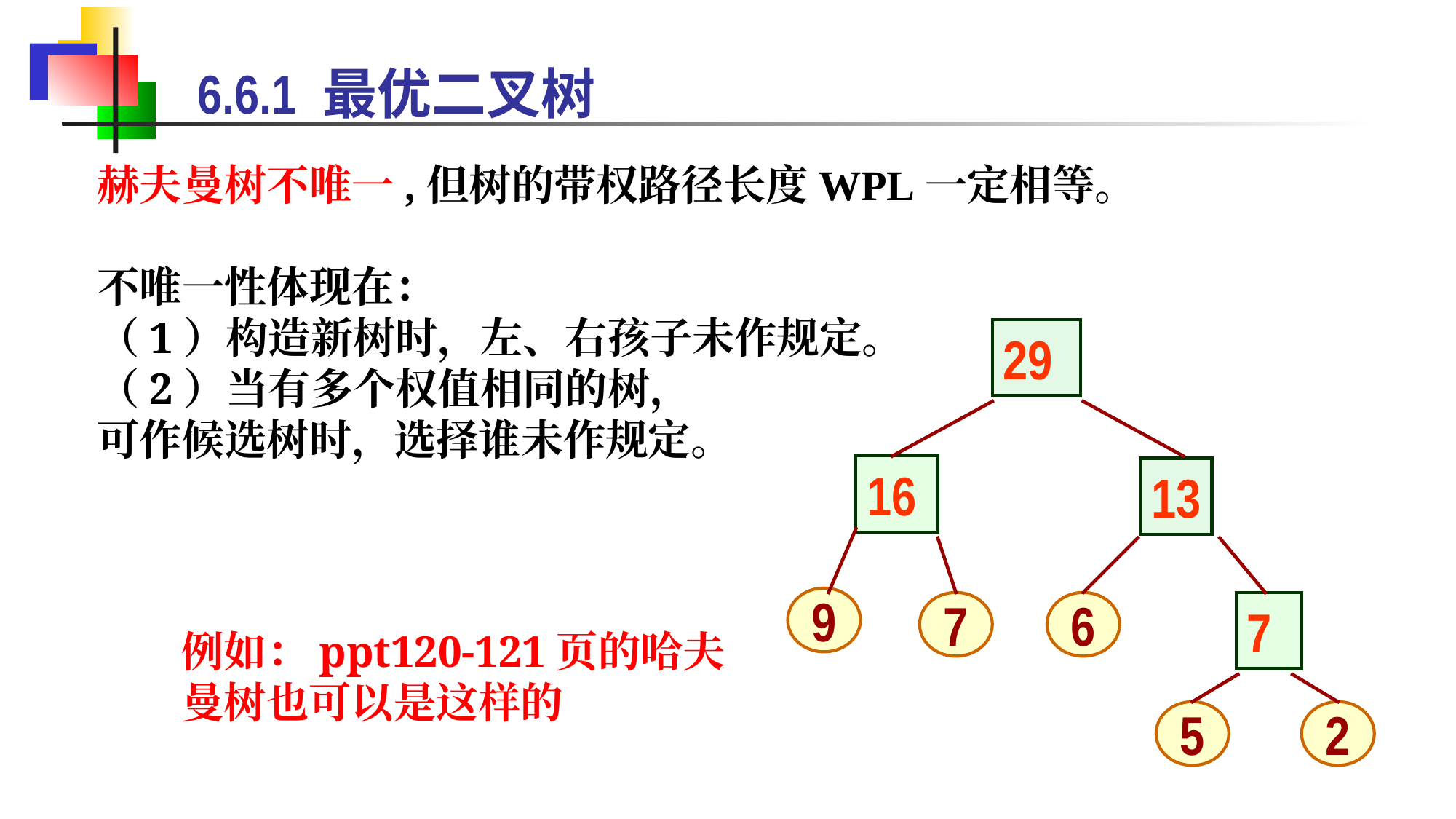

6.6.1 最优二叉树
赫夫曼树不唯一,但树的带权路径长度WPL一定相等。

不唯一性体现在：
（1）构造新树时，左、右孩子未作规定。
（2）当有多个权值相同的树，
可作候选树时，选择谁未作规定。
29

16
13

9
7
6
7

5
2
例如：ppt120-121页的哈夫曼树也可以是这样的